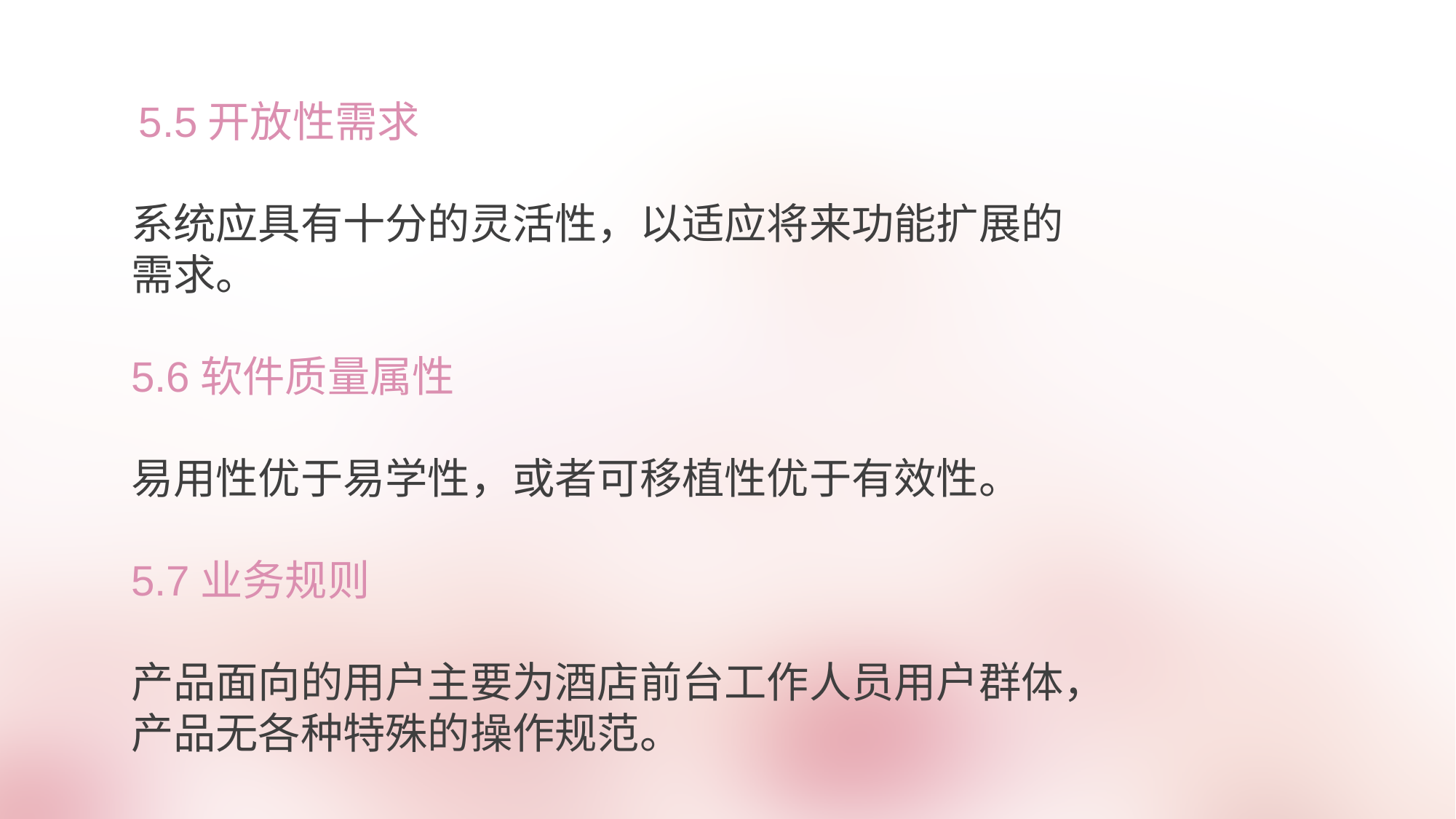

5.5开放性需求

系统应具有十分的灵活性，以适应将来功能扩展的需求。

5.6软件质量属性

易用性优于易学性，或者可移植性优于有效性。

5.7业务规则

产品面向的用户主要为酒店前台工作人员用户群体，产品无各种特殊的操作规范。